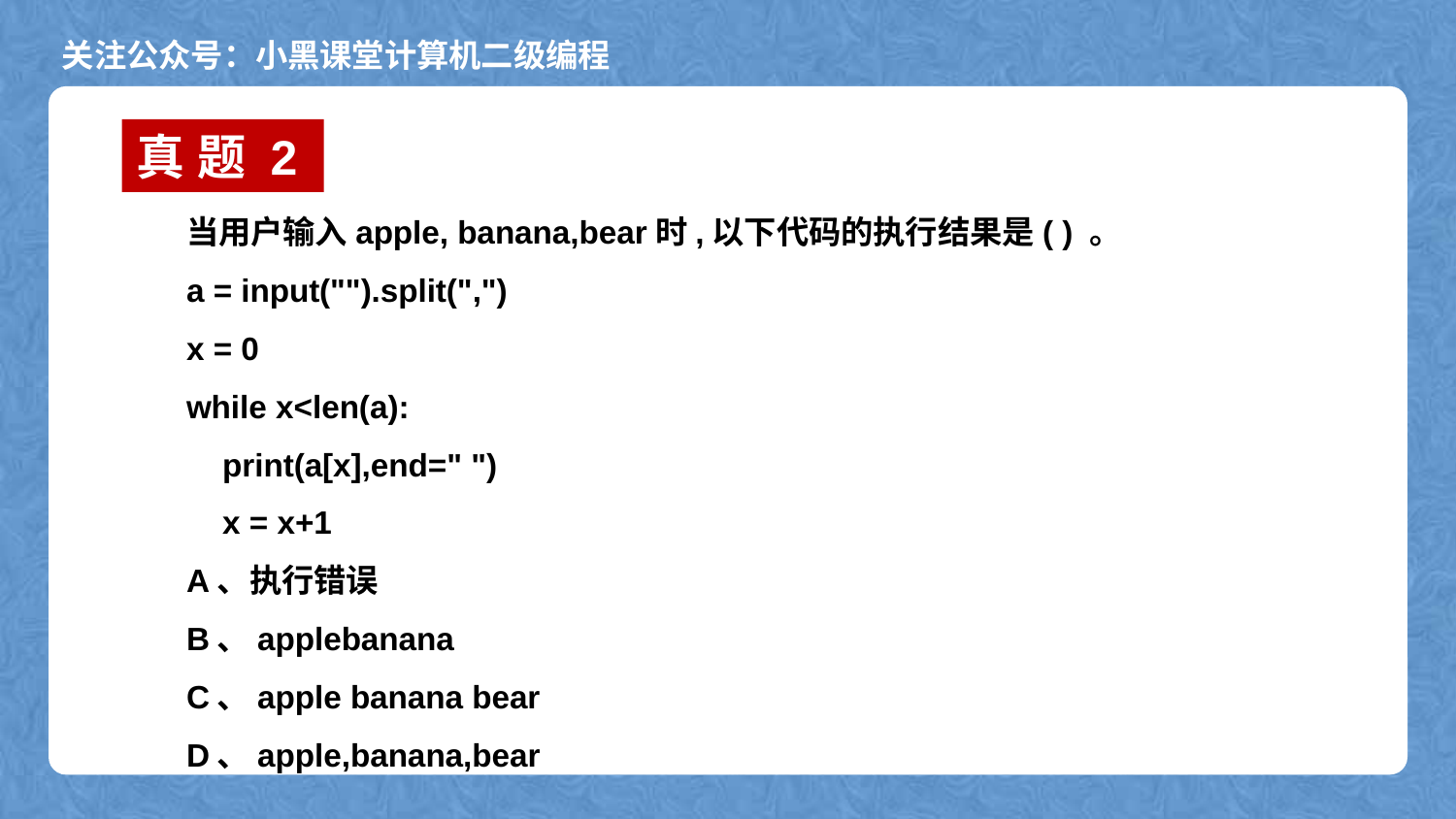

真题2
当用户输入apple, banana,bear时,以下代码的执行结果是( ) 。‬‬‬‬‬‬‬‬‬‬‬‬‬‬‬‬‬‬‬‬‬‬‬‬‬‬‬‬‬‬‬‬‬‬‬‬‬‬‬‬‬‬‬‬‬‬‬‬‬‬‬‬‬‬‬‬‬‬‬‬‬‬‬‬‬‬‬‬‬‬‬‬‬‬‬‬‬‬‬‬‬‬‬‬‬‬‬‬‬‬‬‬‬‬‬‬
a = input("").split(",")
x = 0
while x<len(a):
    print(a[x],end=" ")
    x = x+1
A、执行错误
B、applebanana
C、apple banana bear
D、apple,banana,bear